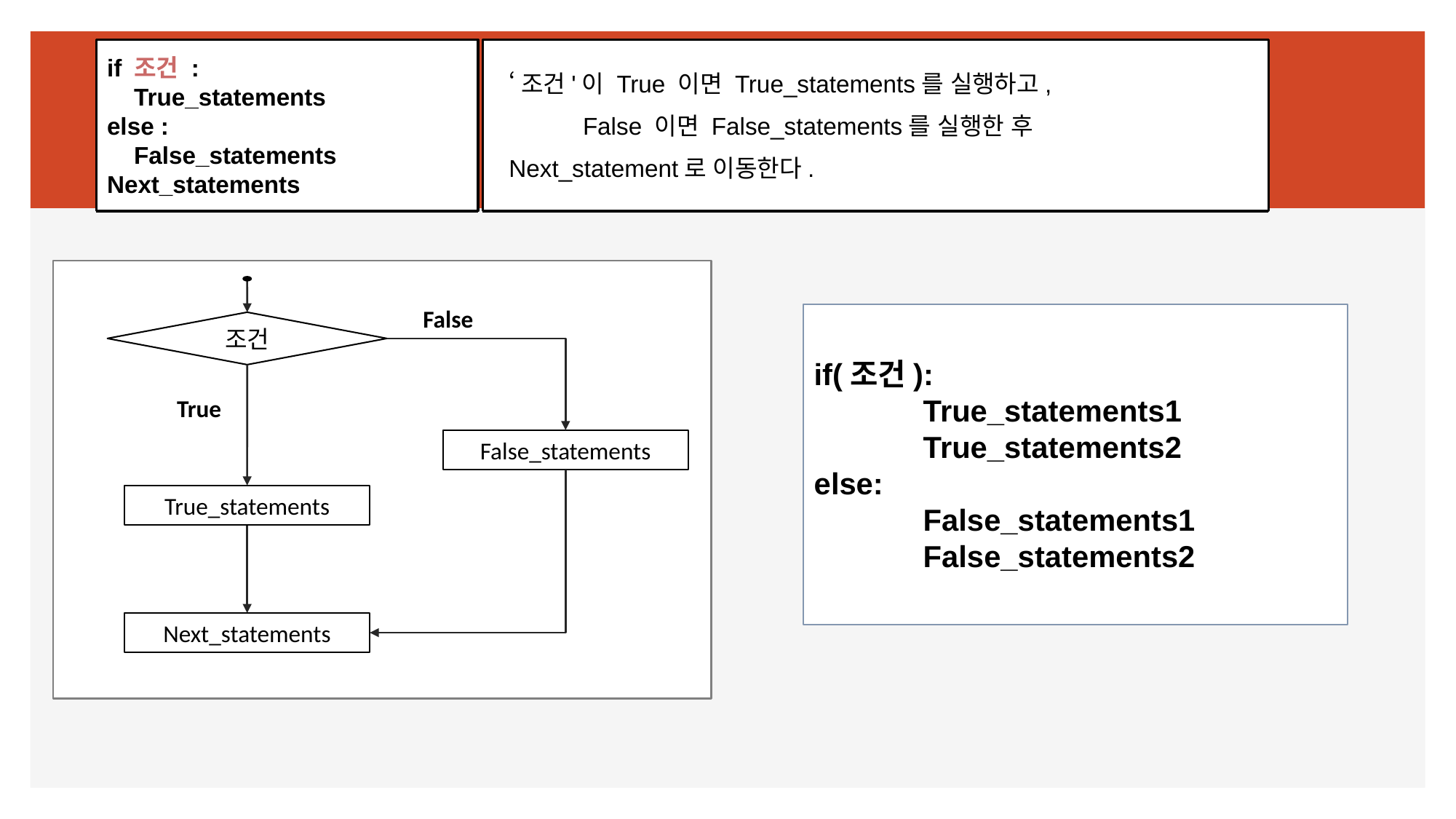

if 조건 :
    True_statements
else :
    False_statements
Next_statements
‘조건'이 True 이면 True_statements를 실행하고,
           False 이면 False_statements를 실행한 후
Next_statement로 이동한다.

False
조건
True
False_statements
True_statements
Next_statements
if(조건):
	True_statements1
	True_statements2
else:
	False_statements1
	False_statements2